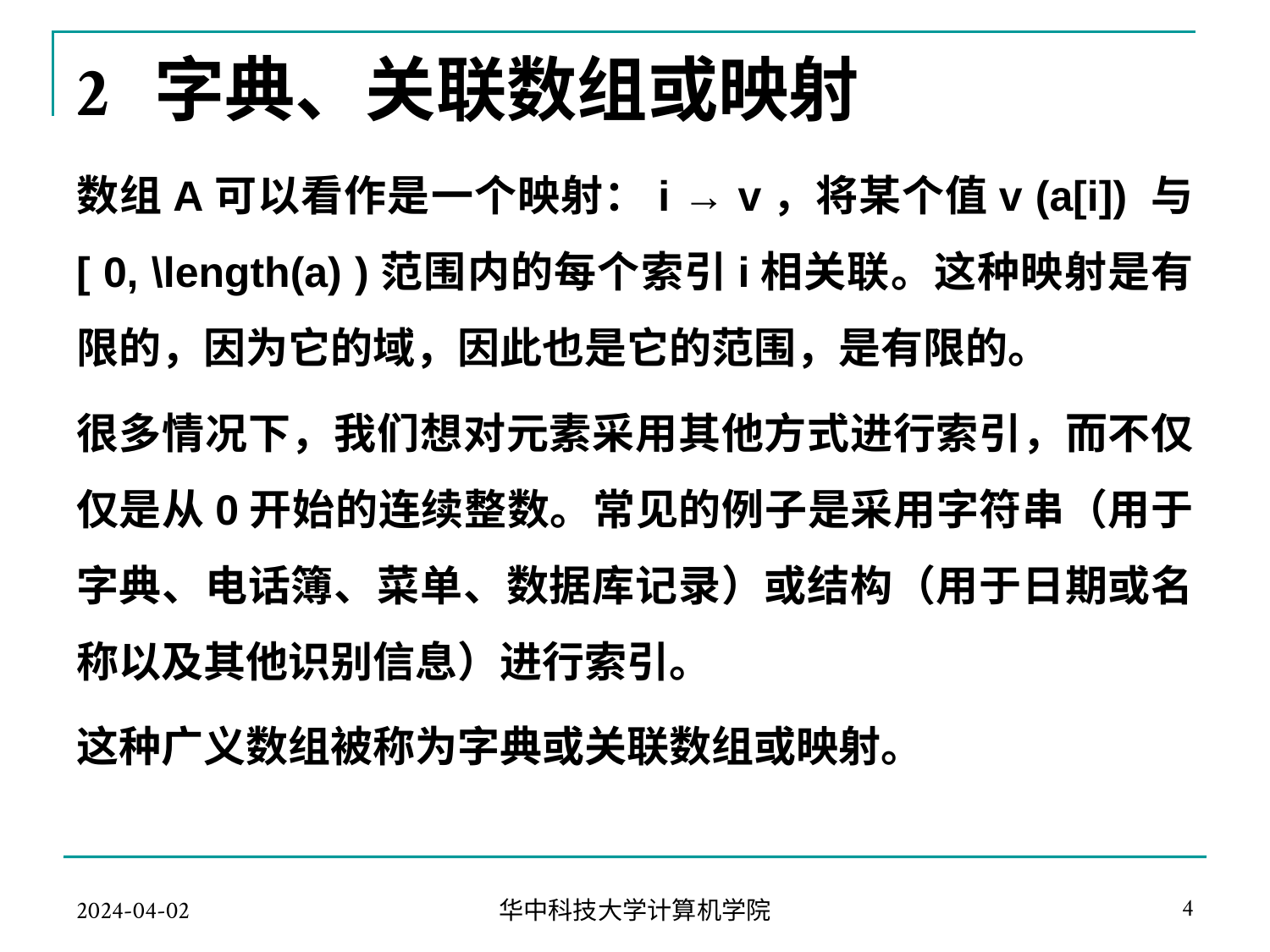

# 2  字典、关联数组或映射
数组A可以看作是一个映射：i → v，将某个值v (a[i]) 与 [ 0, \length(a) )范围内的每个索引i相关联。这种映射是有限的，因为它的域，因此也是它的范围，是有限的。
很多情况下，我们想对元素采用其他方式进行索引，而不仅仅是从0开始的连续整数。常见的例子是采用字符串（用于字典、电话簿、菜单、数据库记录）或结构（用于日期或名称以及其他识别信息）进行索引。
这种广义数组被称为字典或关联数组或映射。
2024-04-02
4
华中科技大学计算机学院